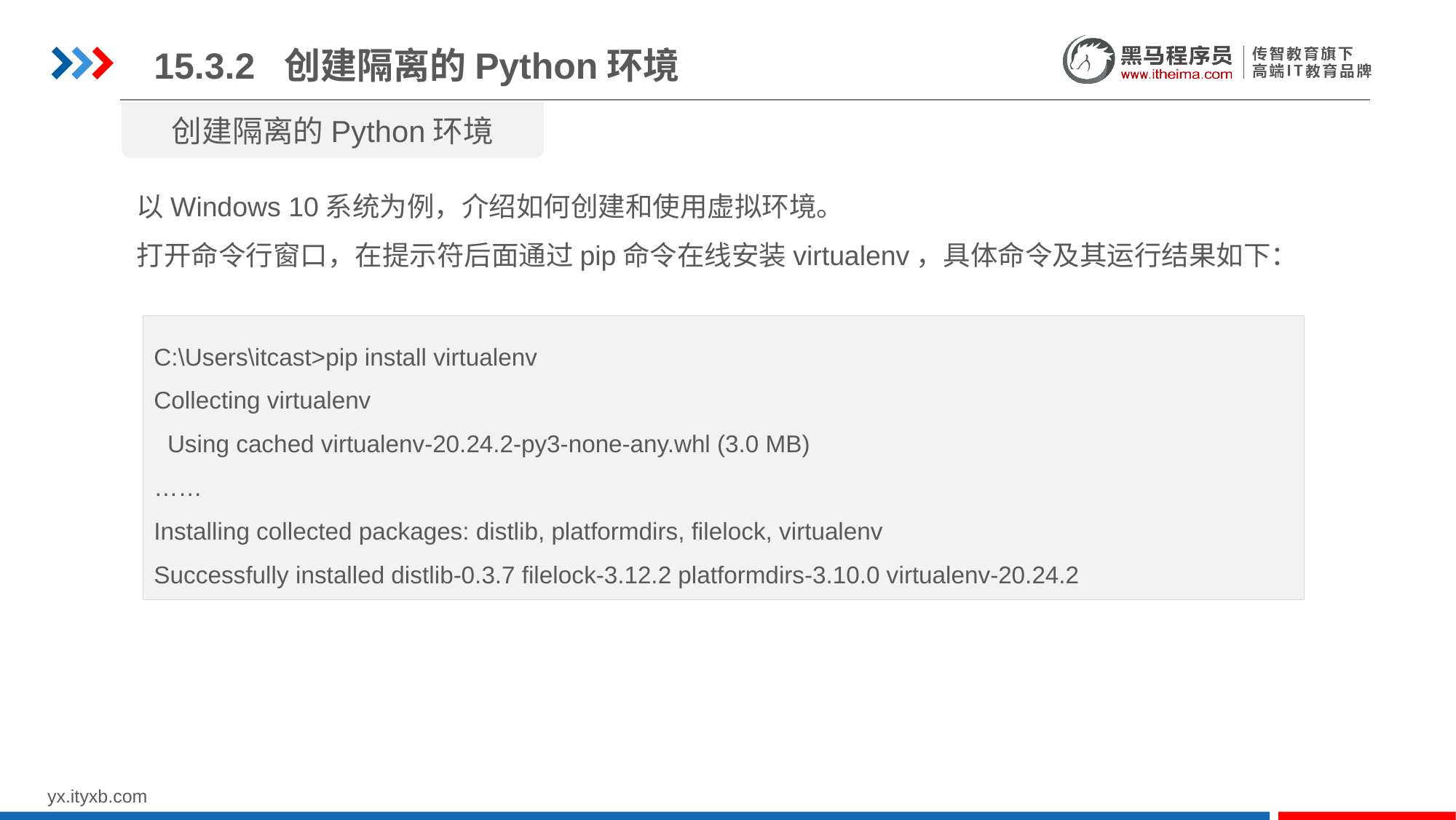

15.3.2  创建隔离的Python环境

创建隔离的Python环境
以Windows 10系统为例，介绍如何创建和使用虚拟环境。
打开命令行窗口，在提示符后面通过pip命令在线安装virtualenv，具体命令及其运行结果如下：
C:\Users\itcast>pip install virtualenv
Collecting virtualenv
  Using cached virtualenv-20.24.2-py3-none-any.whl (3.0 MB)
……
Installing collected packages: distlib, platformdirs, filelock, virtualenv
Successfully installed distlib-0.3.7 filelock-3.12.2 platformdirs-3.10.0 virtualenv-20.24.2